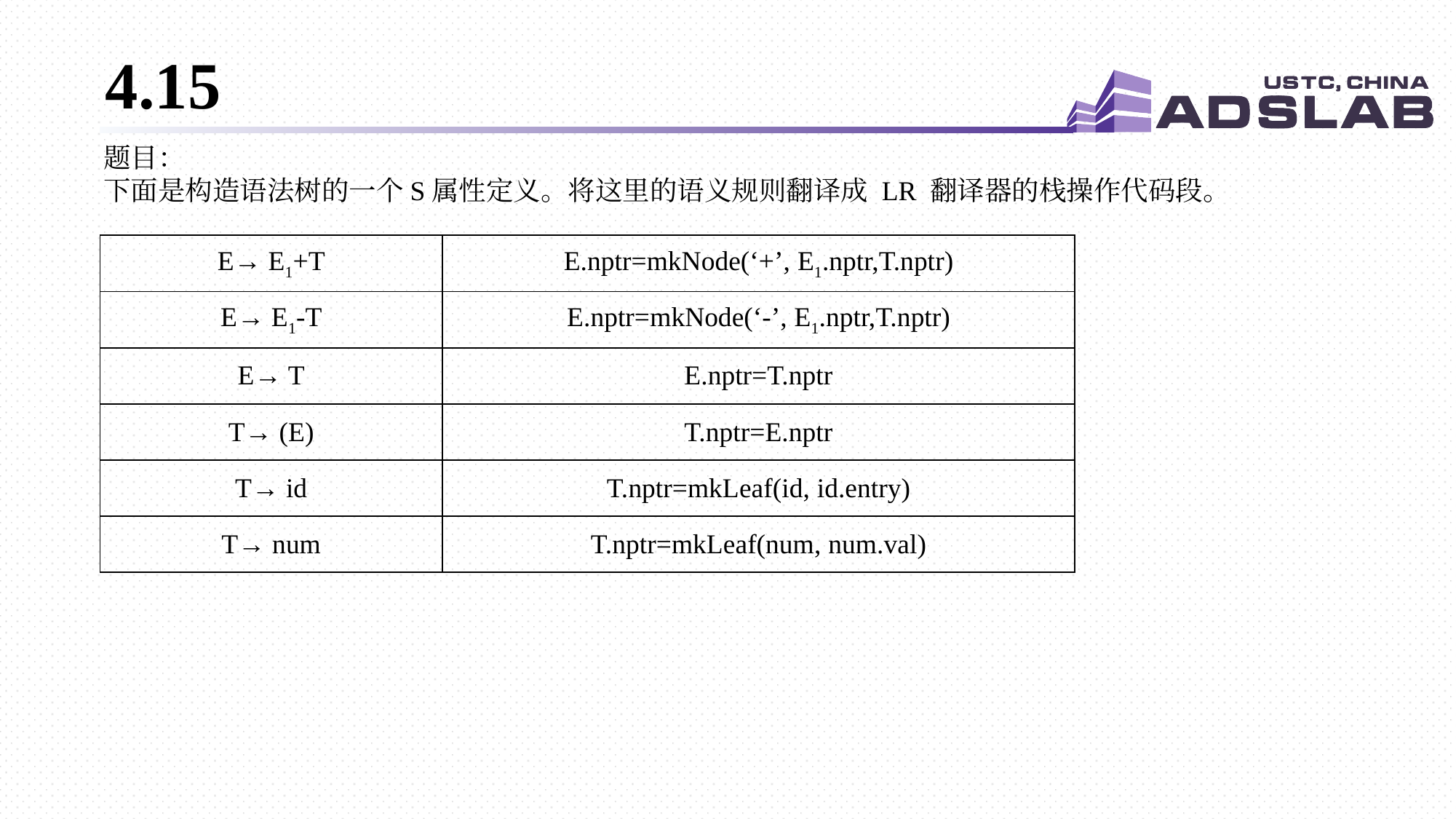

# 4.15
题目：
下面是构造语法树的一个S属性定义。将这里的语义规则翻译成 LR 翻译器的栈操作代码段。
| E→ E1+T | E.nptr=mkNode(‘+’, E1.nptr,T.nptr) |
| --- | --- |
| E→ E1-T | E.nptr=mkNode(‘-’, E1.nptr,T.nptr) |
| E→ T | E.nptr=T.nptr |
| T→ (E) | T.nptr=E.nptr |
| T→ id | T.nptr=mkLeaf(id, id.entry) |
| T→ num | T.nptr=mkLeaf(num, num.val) |